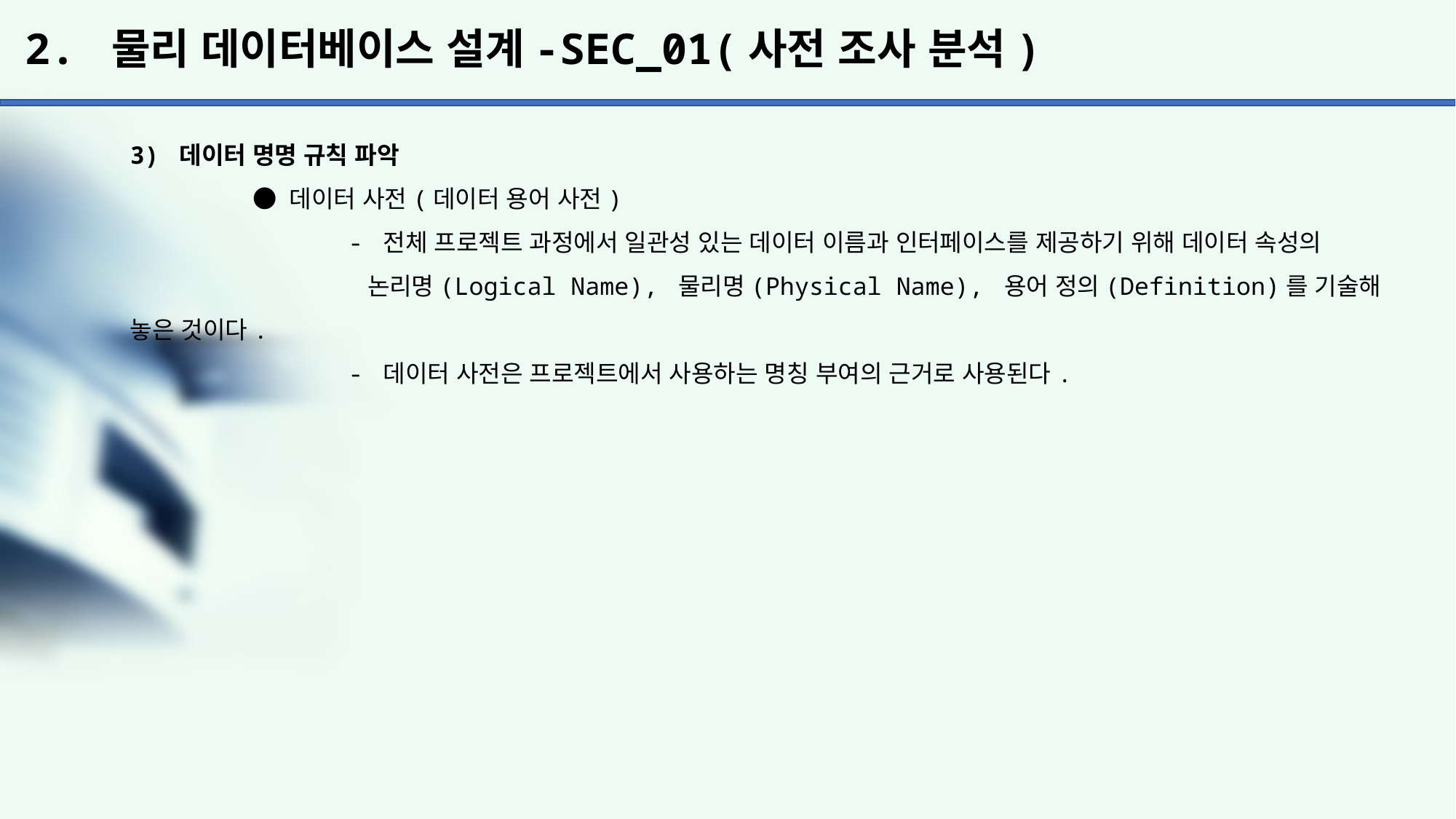

# 2. 물리 데이터베이스 설계-SEC_01(사전 조사 분석)
3) 데이터 명명 규칙 파악
	  ● 데이터 사전(데이터 용어 사전)
		- 전체 프로젝트 과정에서 일관성 있는 데이터 이름과 인터페이스를 제공하기 위해 데이터 속성의
		  논리명(Logical Name), 물리명(Physical Name), 용어 정의(Definition)를 기술해 놓은 것이다.
		- 데이터 사전은 프로젝트에서 사용하는 명칭 부여의 근거로 사용된다.